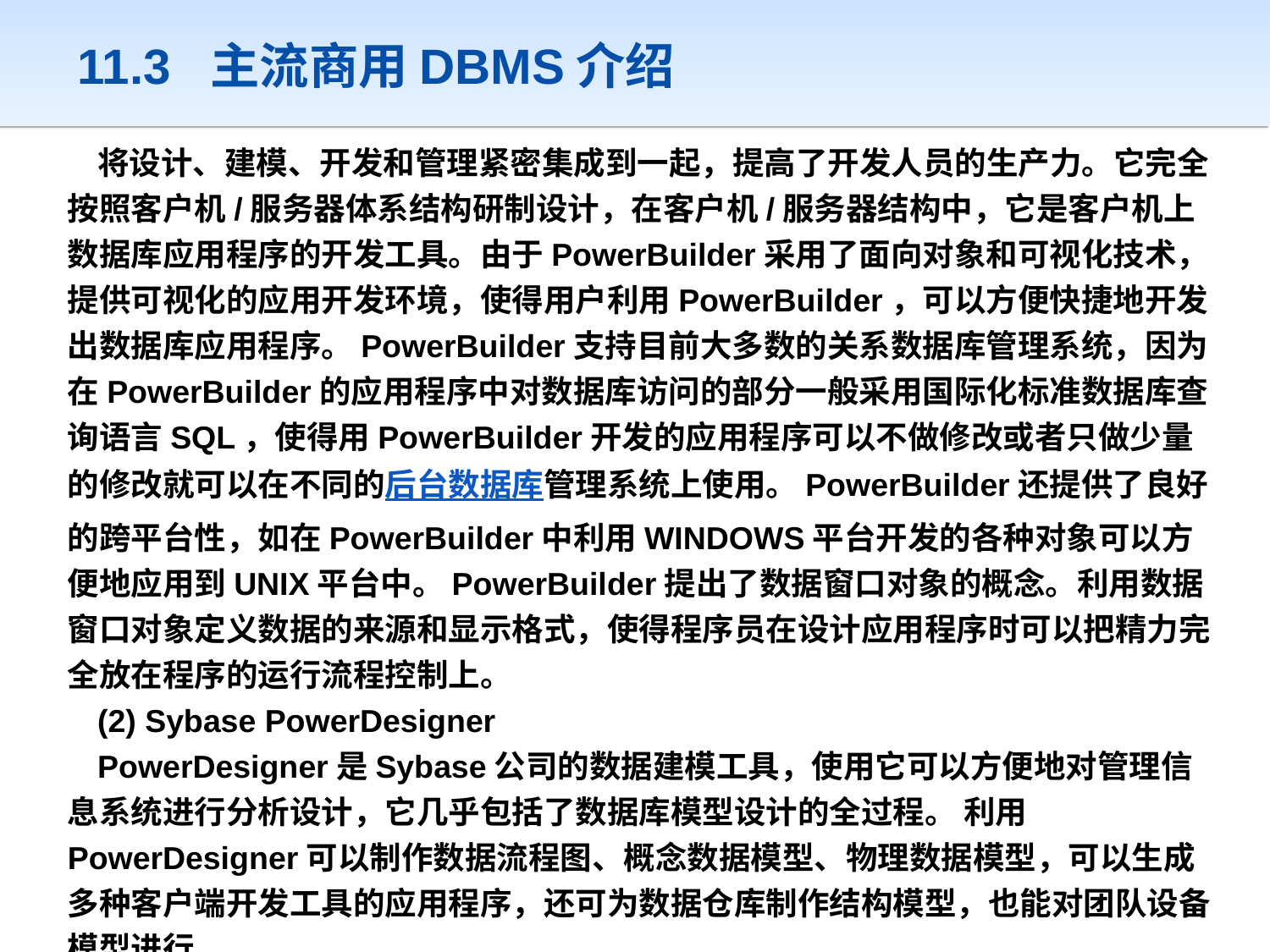

# 11.3  主流商用DBMS介绍
将设计、建模、开发和管理紧密集成到一起，提高了开发人员的生产力。它完全按照客户机/服务器体系结构研制设计，在客户机/服务器结构中，它是客户机上数据库应用程序的开发工具。由于PowerBuilder采用了面向对象和可视化技术，提供可视化的应用开发环境，使得用户利用PowerBuilder，可以方便快捷地开发出数据库应用程序。PowerBuilder支持目前大多数的关系数据库管理系统，因为在PowerBuilder的应用程序中对数据库访问的部分一般采用国际化标准数据库查询语言SQL，使得用PowerBuilder开发的应用程序可以不做修改或者只做少量的修改就可以在不同的后台数据库管理系统上使用。PowerBuilder还提供了良好的跨平台性，如在PowerBuilder中利用WINDOWS平台开发的各种对象可以方便地应用到UNIX平台中。PowerBuilder提出了数据窗口对象的概念。利用数据窗口对象定义数据的来源和显示格式，使得程序员在设计应用程序时可以把精力完全放在程序的运行流程控制上。
(2) Sybase PowerDesigner
PowerDesigner是Sybase公司的数据建模工具，使用它可以方便地对管理信息系统进行分析设计，它几乎包括了数据库模型设计的全过程。 利用PowerDesigner可以制作数据流程图、概念数据模型、物理数据模型，可以生成多种客户端开发工具的应用程序，还可为数据仓库制作结构模型，也能对团队设备模型进行